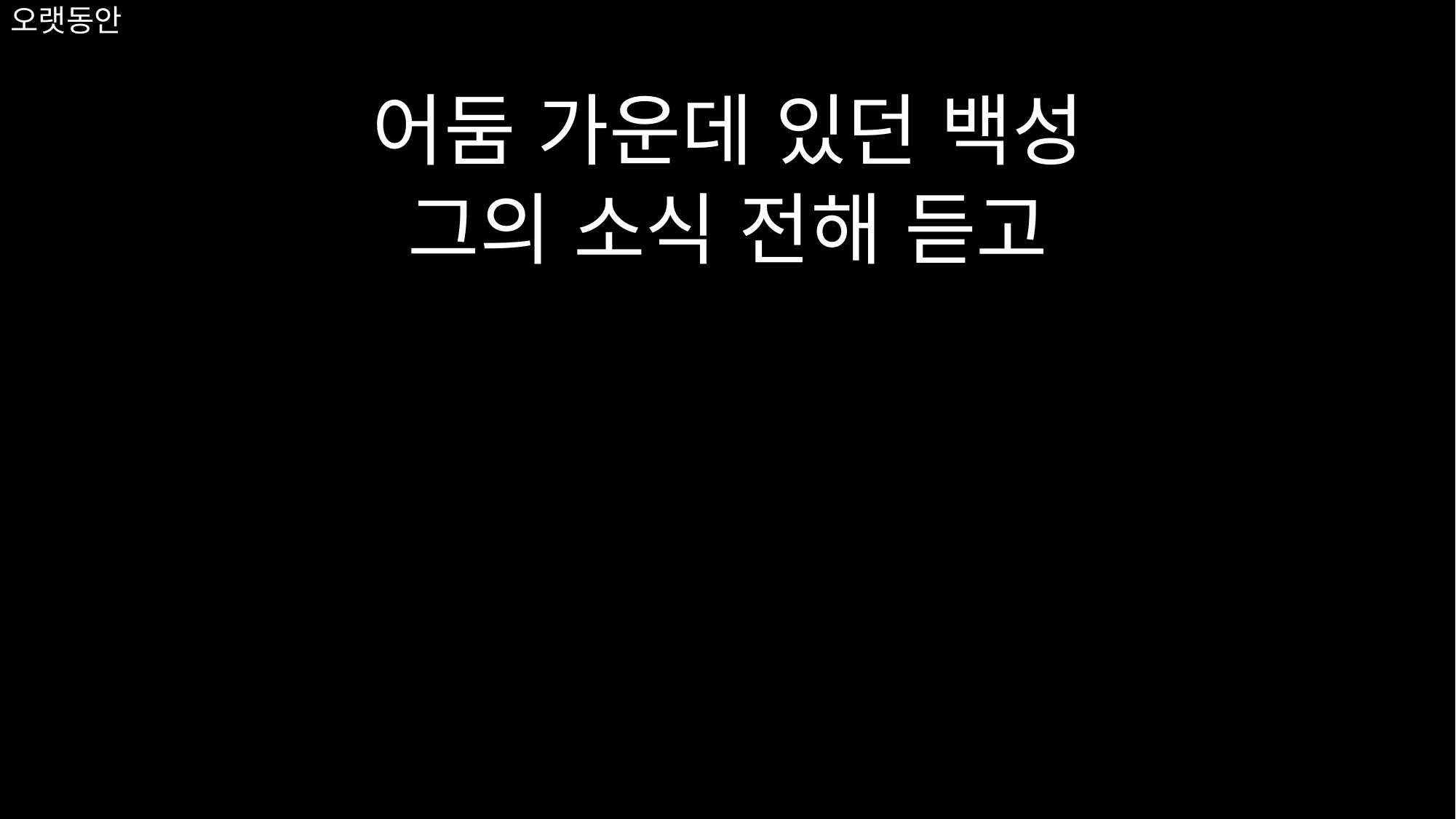

어둠 가운데 있던 백성
그의 소식 전해 듣고

# 오랫동안